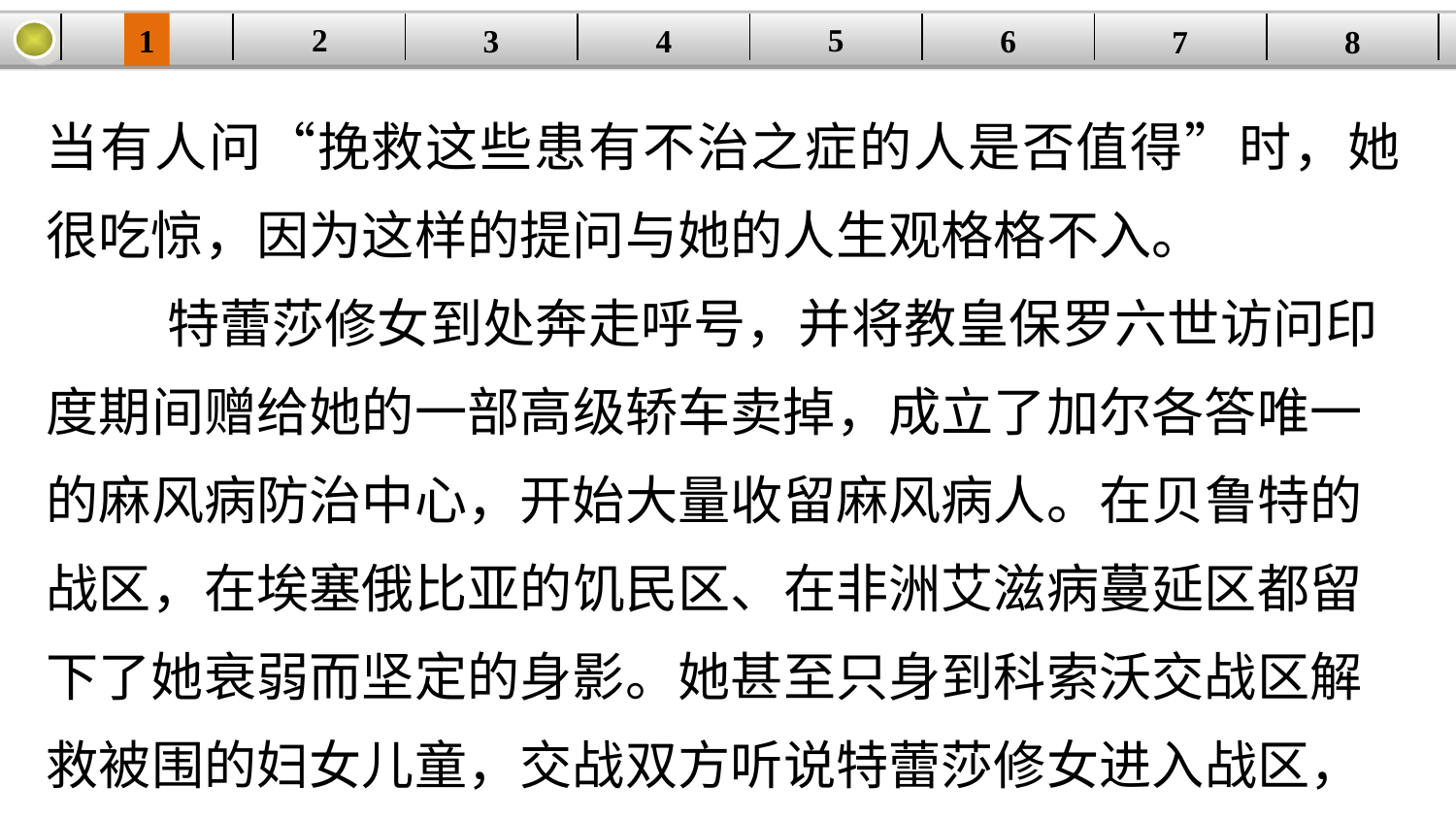

5
2
1
4
6
|  |  |  |  |  |  |  |  |
| --- | --- | --- | --- | --- | --- | --- | --- |
3
8
7

当有人问“挽救这些患有不治之症的人是否值得”时，她很吃惊，因为这样的提问与她的人生观格格不入。
   特蕾莎修女到处奔走呼号，并将教皇保罗六世访问印度期间赠给她的一部高级轿车卖掉，成立了加尔各答唯一的麻风病防治中心，开始大量收留麻风病人。在贝鲁特的战区，在埃塞俄比亚的饥民区、在非洲艾滋病蔓延区都留下了她衰弱而坚定的身影。她甚至只身到科索沃交战区解救被围的妇女儿童，交战双方听说特蕾莎修女进入战区，